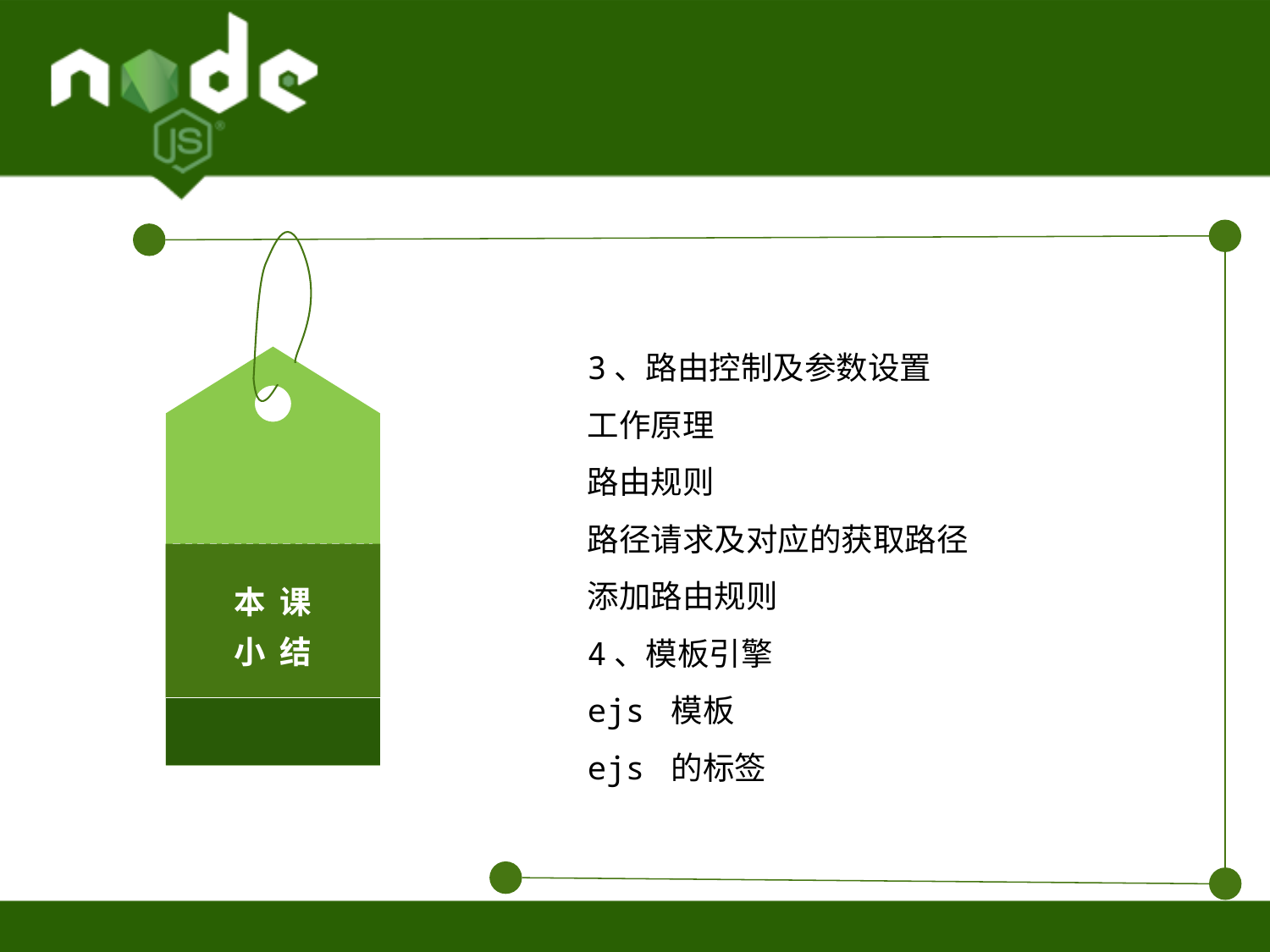

本  课
小  结

3、路由控制及参数设置
工作原理
路由规则
路径请求及对应的获取路径
添加路由规则
4、模板引擎
ejs 模板
ejs 的标签